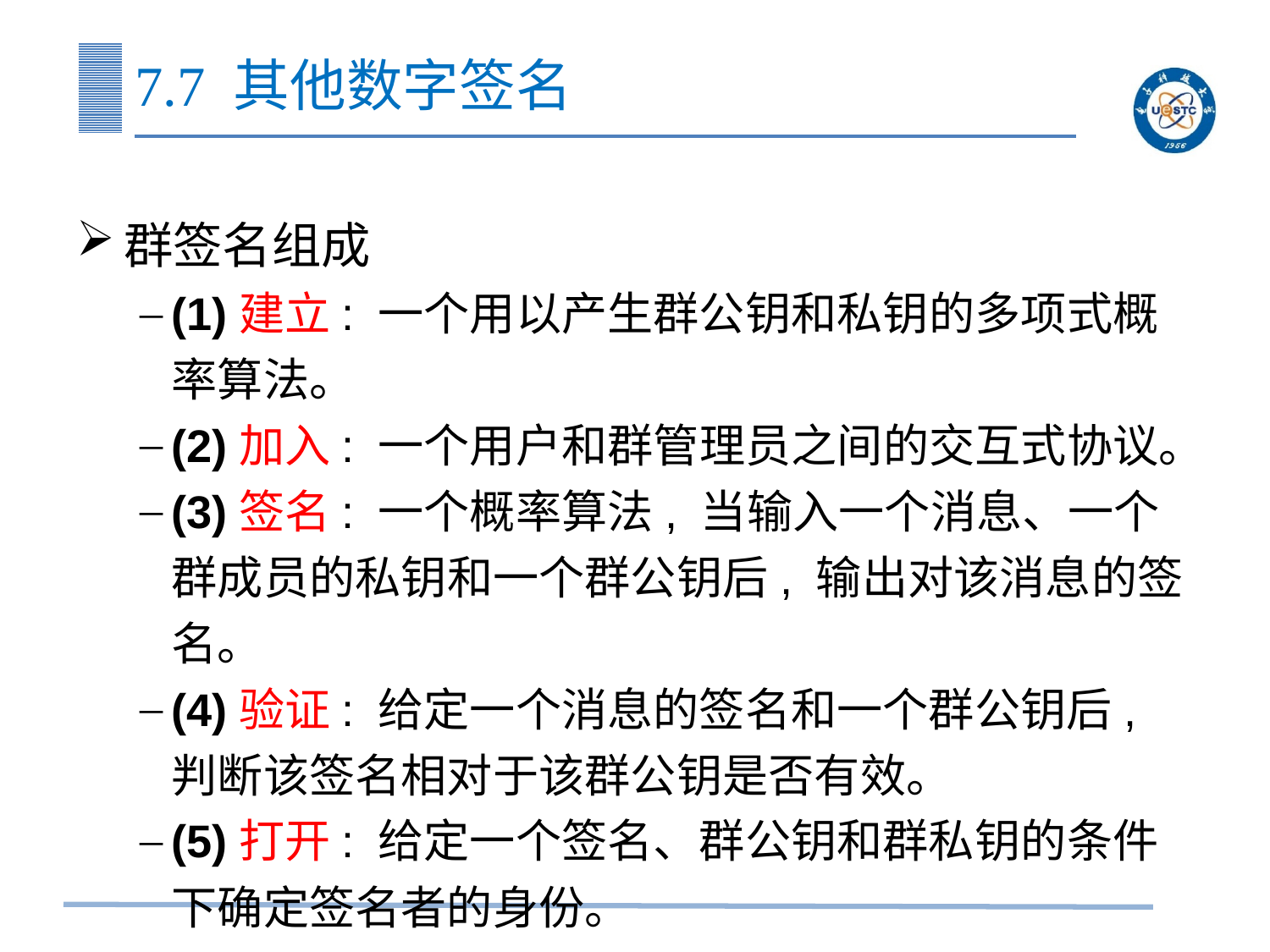

# 7.7 其他数字签名
群签名组成
(1)建立: 一个用以产生群公钥和私钥的多项式概率算法。
(2)加入: 一个用户和群管理员之间的交互式协议。
(3)签名: 一个概率算法, 当输入一个消息、一个群成员的私钥和一个群公钥后, 输出对该消息的签名。
(4)验证: 给定一个消息的签名和一个群公钥后, 判断该签名相对于该群公钥是否有效。
(5)打开: 给定一个签名、群公钥和群私钥的条件下确定签名者的身份。